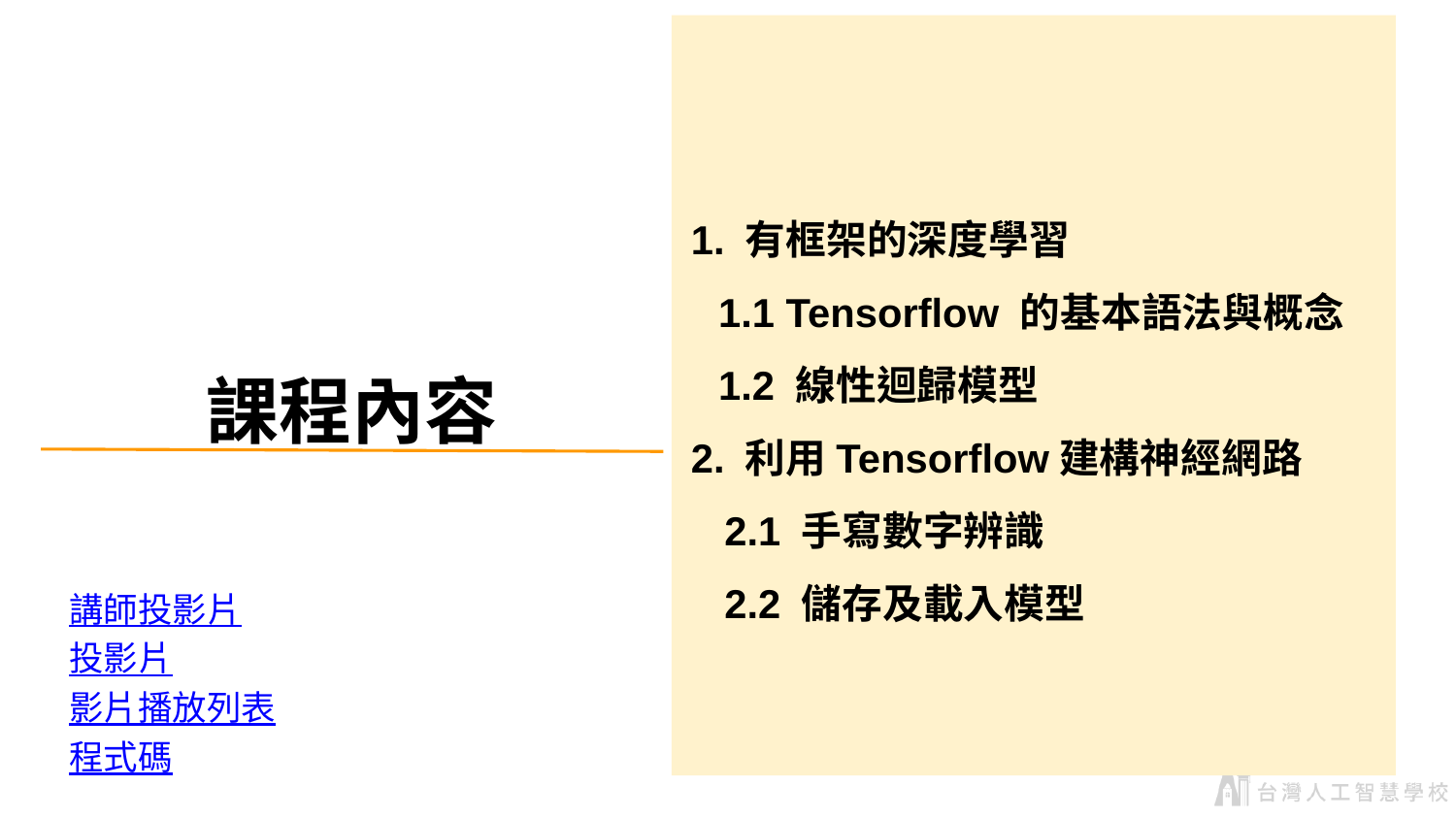

1. 有框架的深度學習
   1.1 Tensorflow 的基本語法與概念
   1.2 線性迴歸模型
2. 利用Tensorflow建構神經網路
   2.1 手寫數字辨識
   2.2 儲存及載入模型

課程內容
講師投影片
投影片
影片播放列表
程式碼